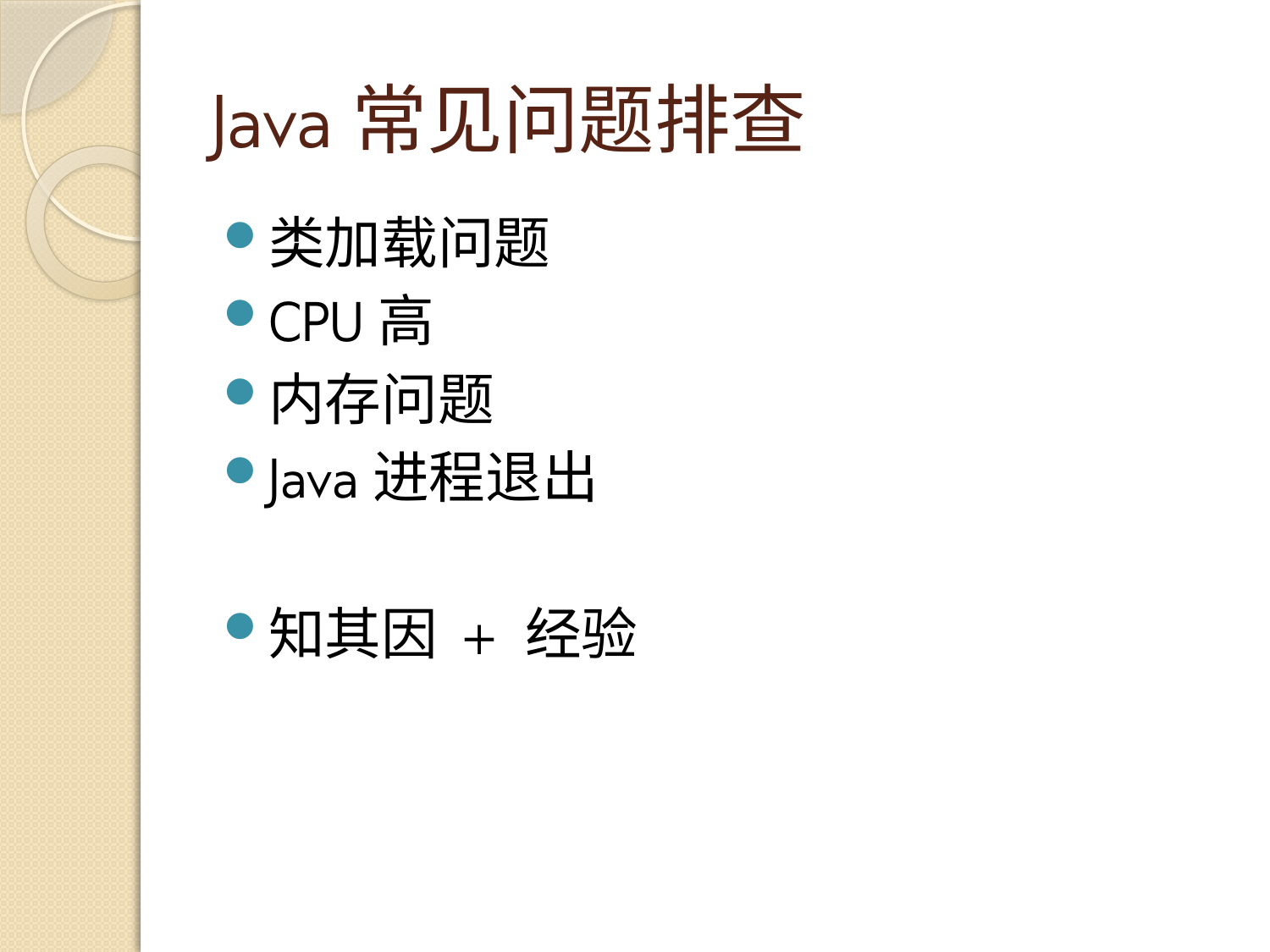

# Java常见问题排查
类加载问题
CPU高
内存问题
Java进程退出

知其因 + 经验